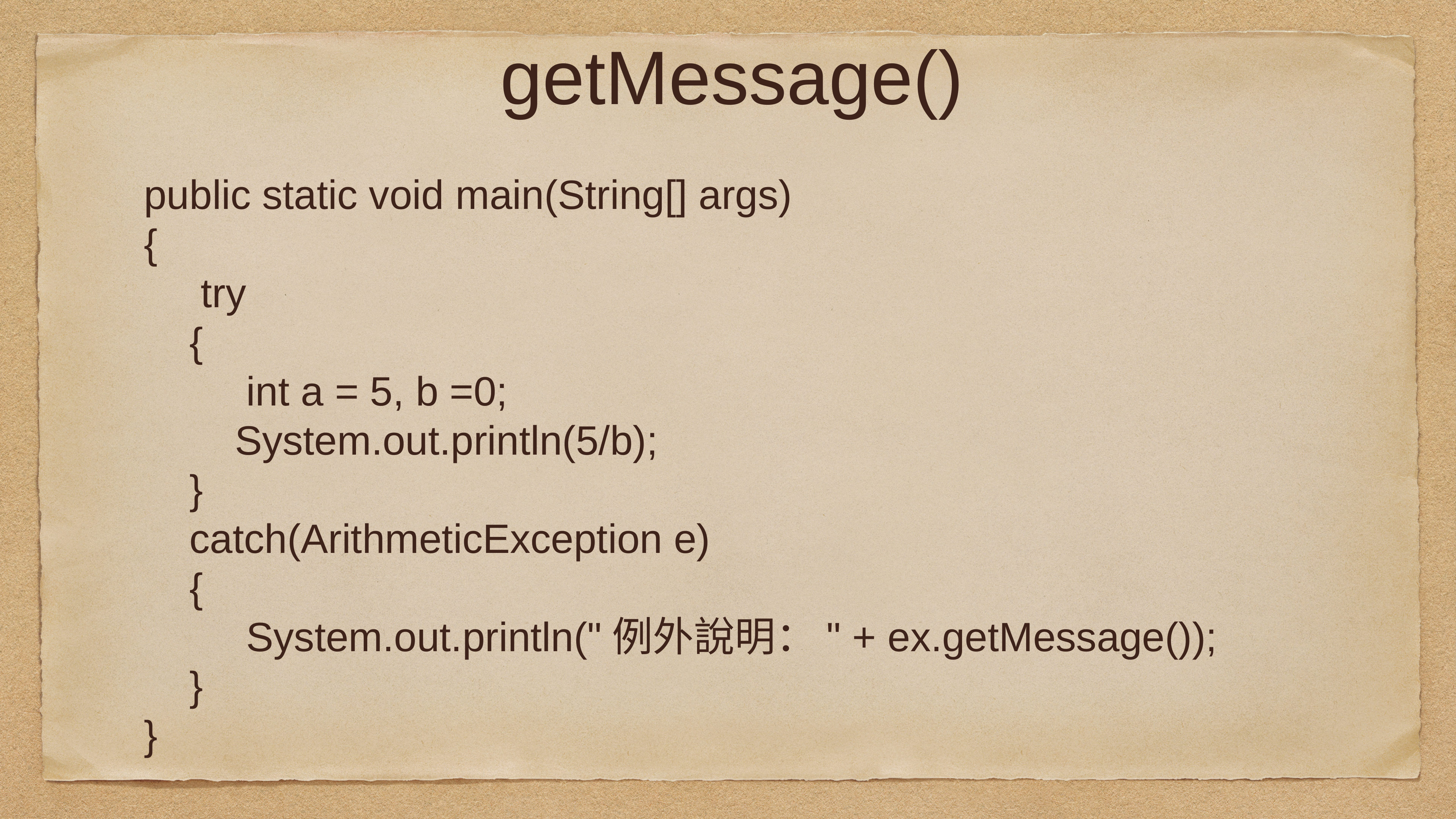

getMessage()
public static void main(String[] args)
{
     try
    {
         int a = 5, b =0;
        System.out.println(5/b);
    }
    catch(ArithmeticException e)
    {
         System.out.println("例外說明：" + ex.getMessage());
    }
}